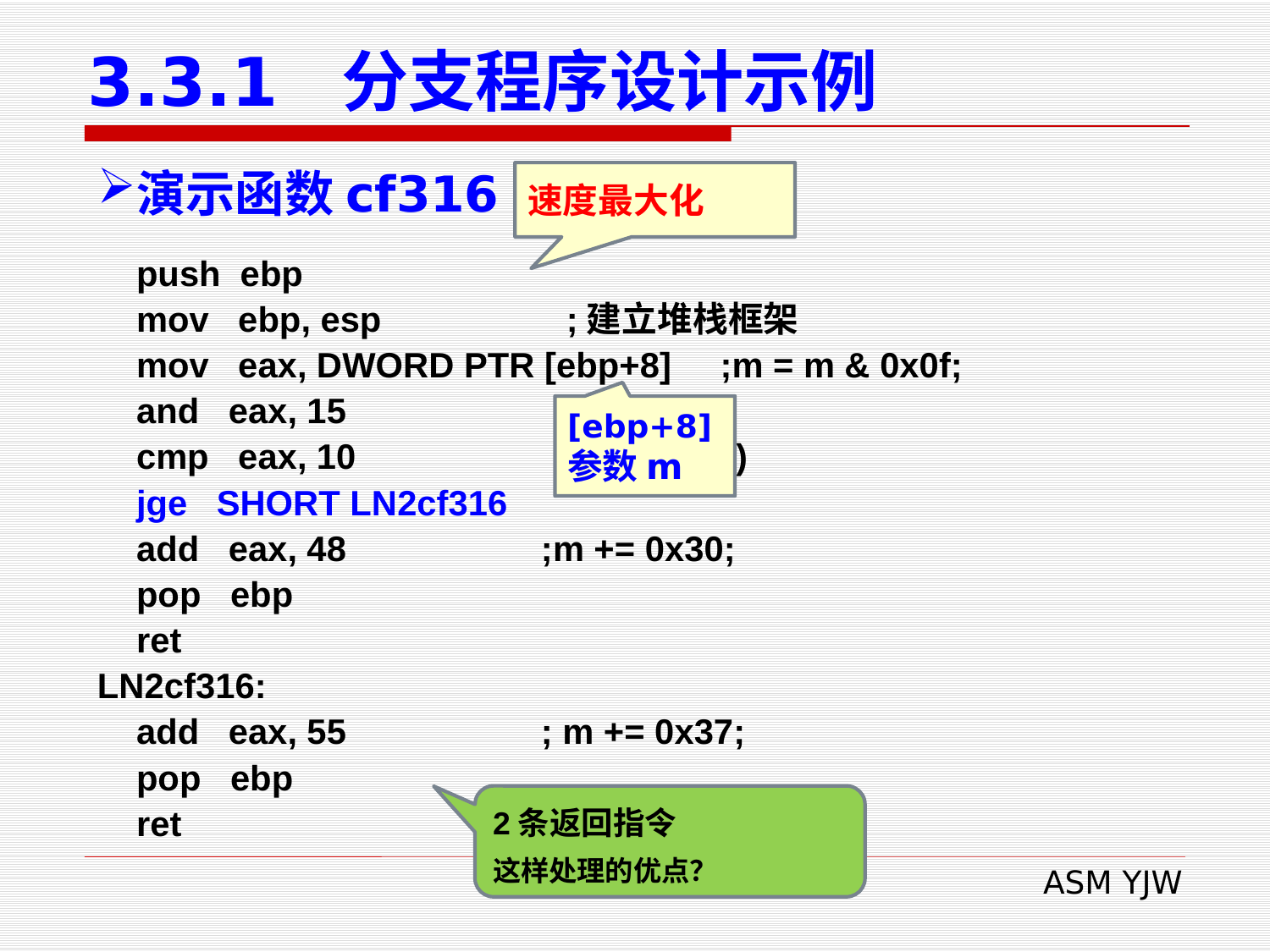

# 3.3.1  分支程序设计示例
演示函数cf316
速度最大化
    push  ebp
    mov   ebp, esp                   ;建立堆栈框架
    mov   eax, DWORD PTR [ebp+8]     ;m = m & 0x0f;
    and   eax, 15
    cmp   eax, 10                    ;if ( m < 10 )
    jge   SHORT LN2cf316
    add   eax, 48                    ;m += 0x30;
    pop   ebp
    ret
LN2cf316:
    add   eax, 55                    ; m += 0x37;
    pop   ebp
    ret
[ebp+8]
参数m
2条返回指令
这样处理的优点？